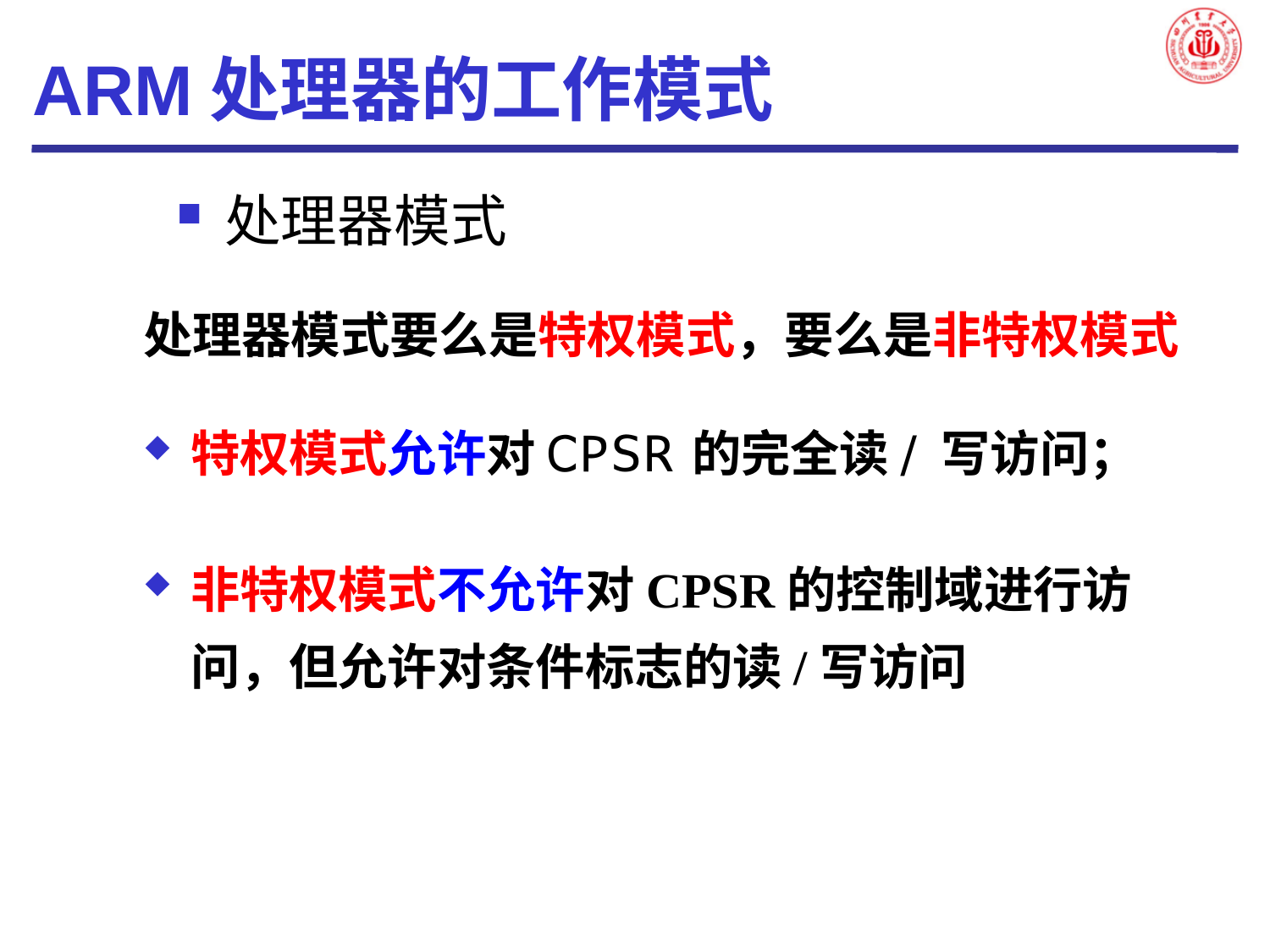

ARM处理器的工作模式
处理器模式
处理器模式要么是特权模式，要么是非特权模式
特权模式允许对CPSR的完全读/写访问；
非特权模式不允许对CPSR的控制域进行访问，但允许对条件标志的读/写访问

65